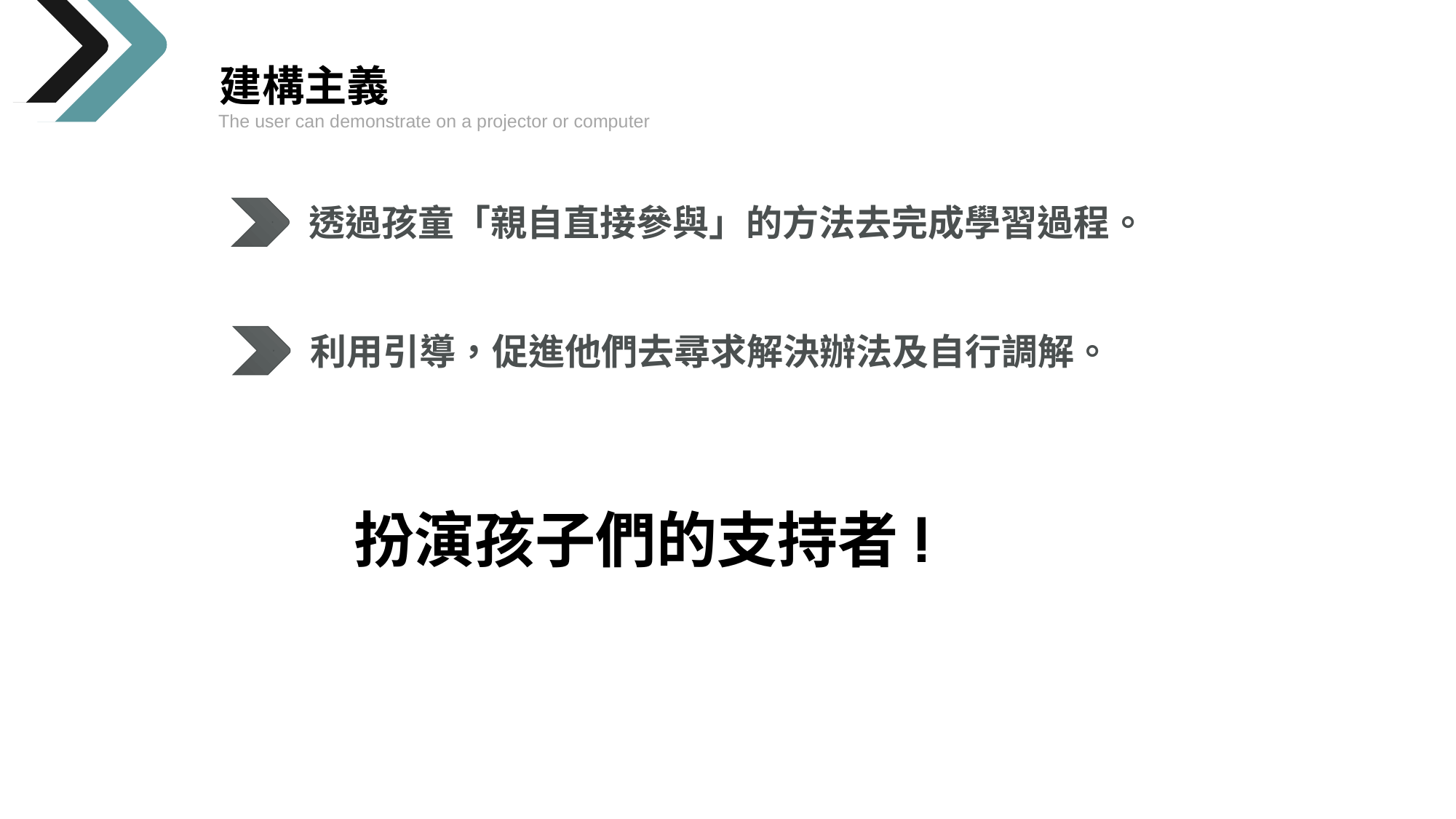

建構主義
The user can demonstrate on a projector or computer

透過孩童「親自直接參與」的方法去完成學習過程。

利用引導，促進他們去尋求解決辦法及自行調解。
扮演孩子們的支持者!